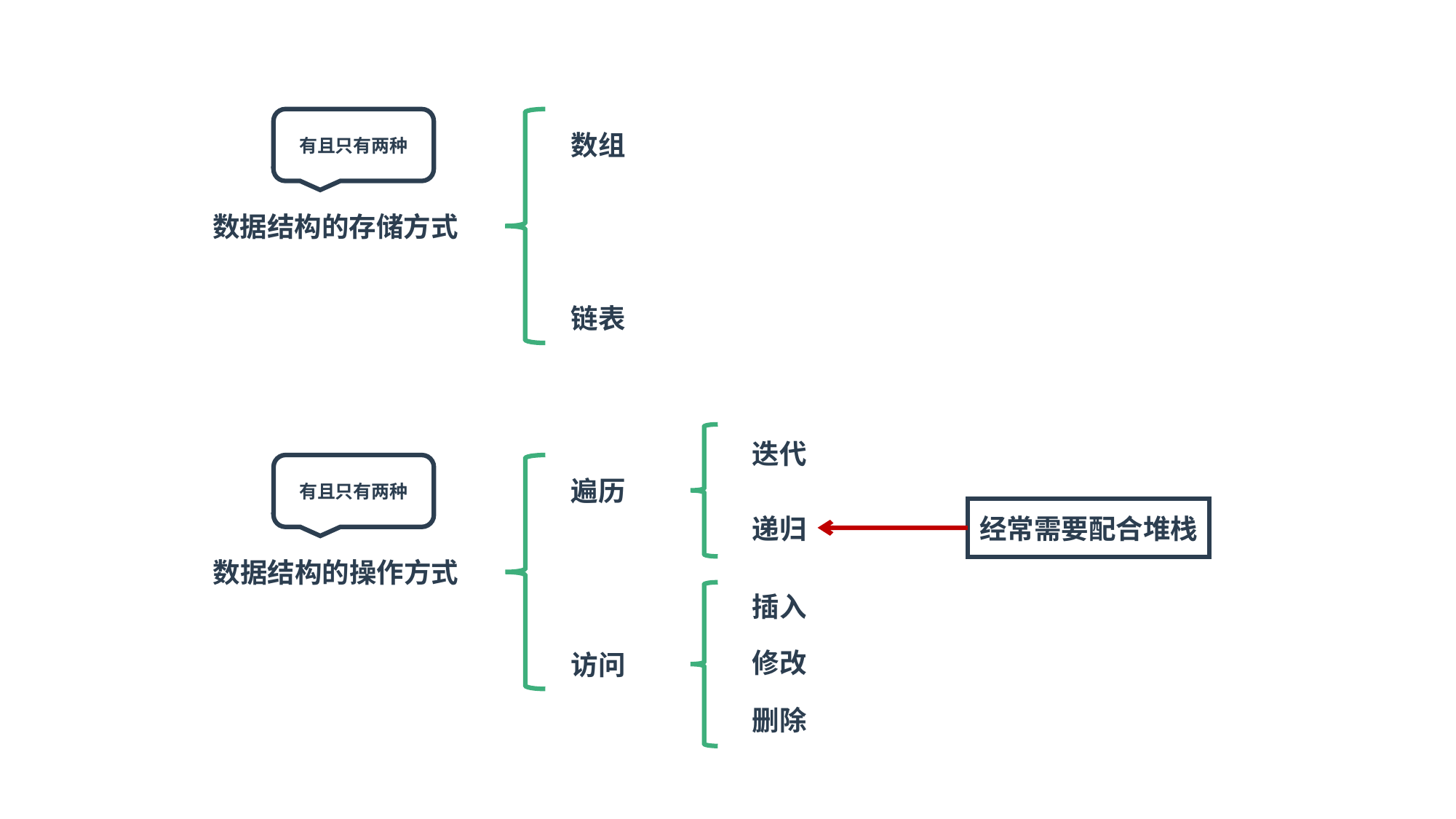

有且只有两种

数组
数据结构的存储方式
链表

迭代
有且只有两种

遍历
经常需要配合堆栈
递归
数据结构的操作方式

插入
修改
访问
删除